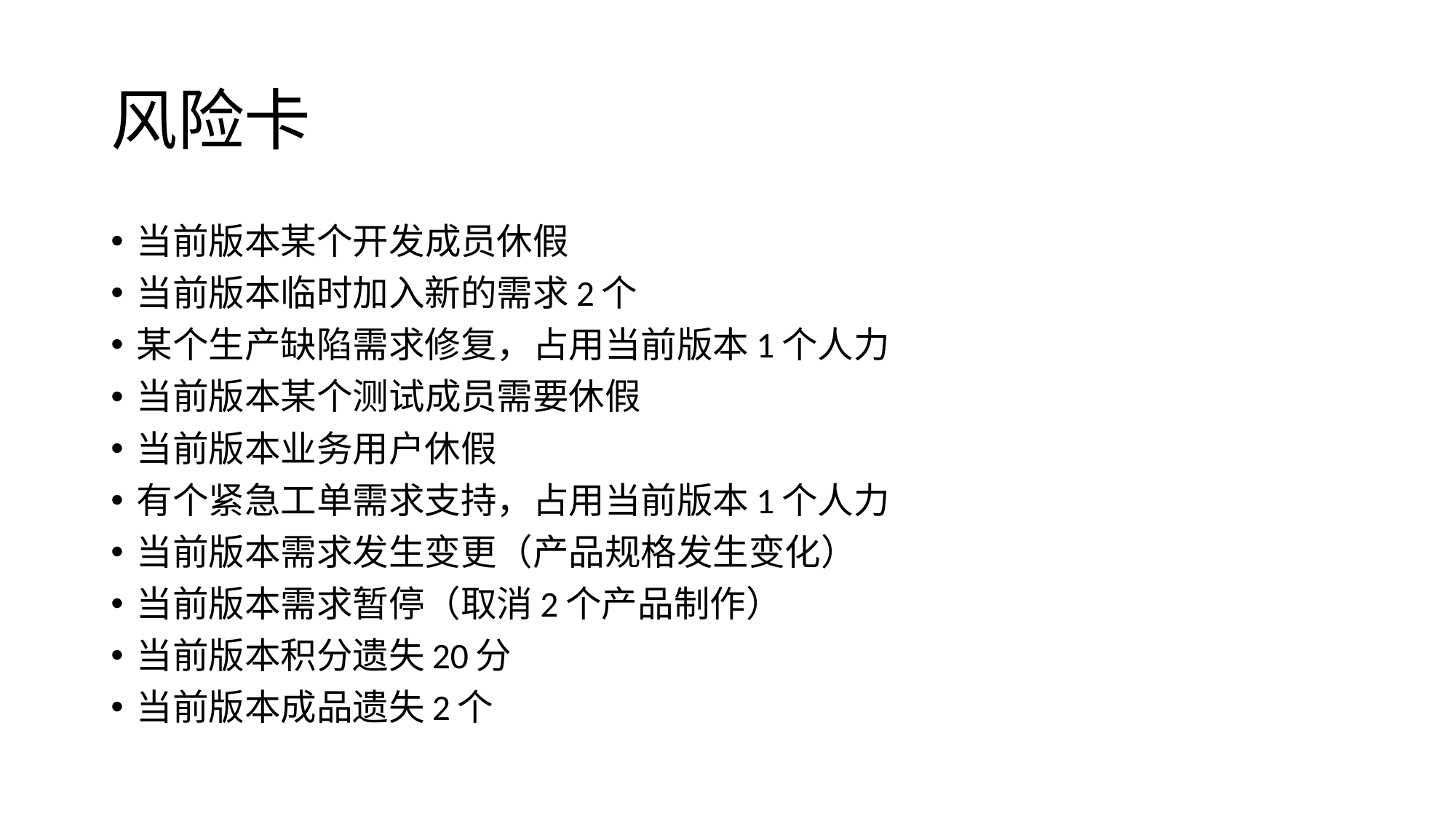

# 风险卡
当前版本某个开发成员休假
当前版本临时加入新的需求2个
某个生产缺陷需求修复，占用当前版本1个人力
当前版本某个测试成员需要休假
当前版本业务用户休假
有个紧急工单需求支持，占用当前版本1个人力
当前版本需求发生变更（产品规格发生变化）
当前版本需求暂停（取消2个产品制作）
当前版本积分遗失20分
当前版本成品遗失2个